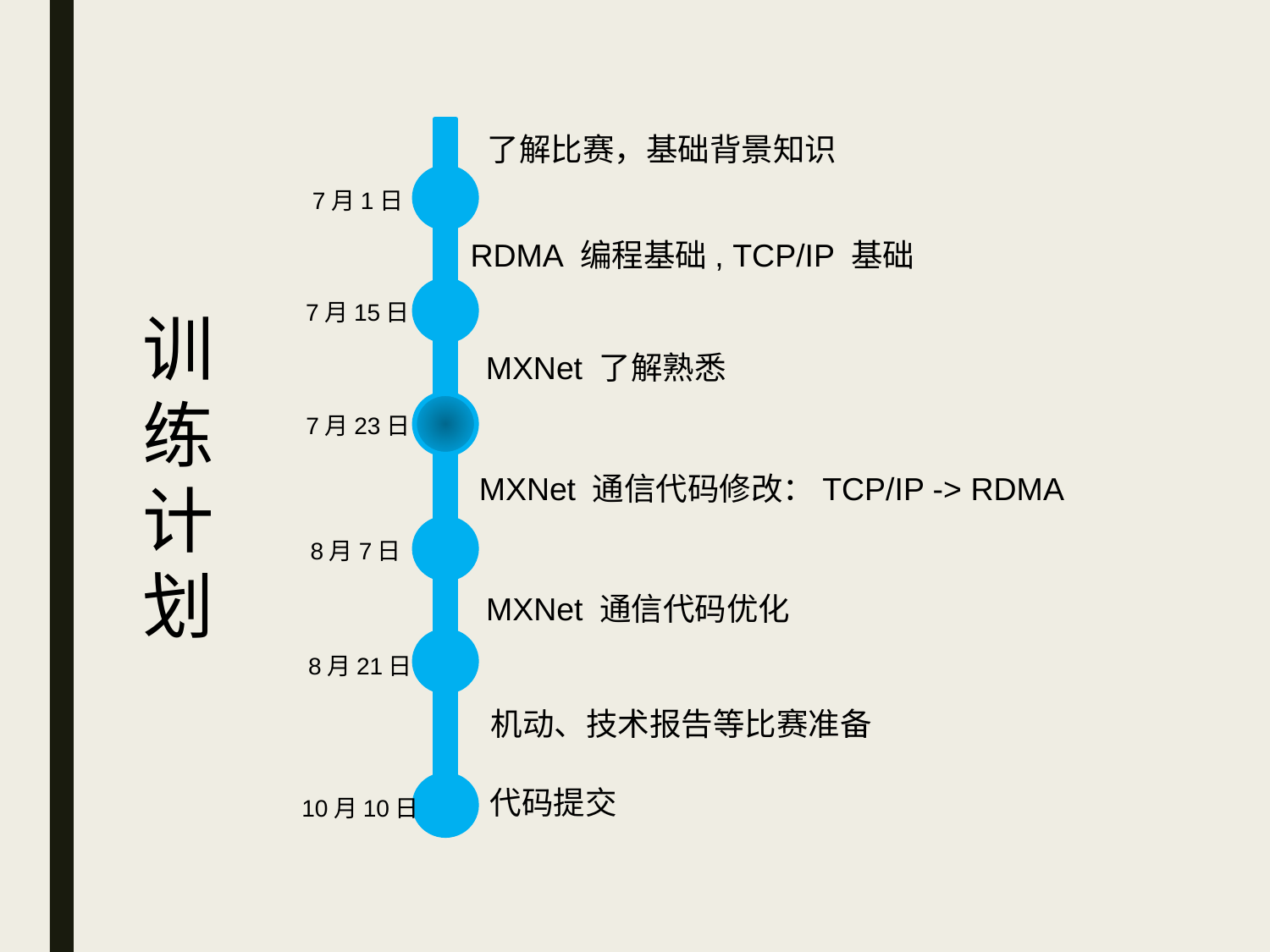

了解比赛，基础背景知识

7月1日
RDMA 编程基础, TCP/IP 基础

7月15日
训
练
计
划
MXNet 了解熟悉

7月23日
MXNet 通信代码修改：TCP/IP -> RDMA

8月7日
MXNet 通信代码优化

8月21日
机动、技术报告等比赛准备

代码提交
10月10日